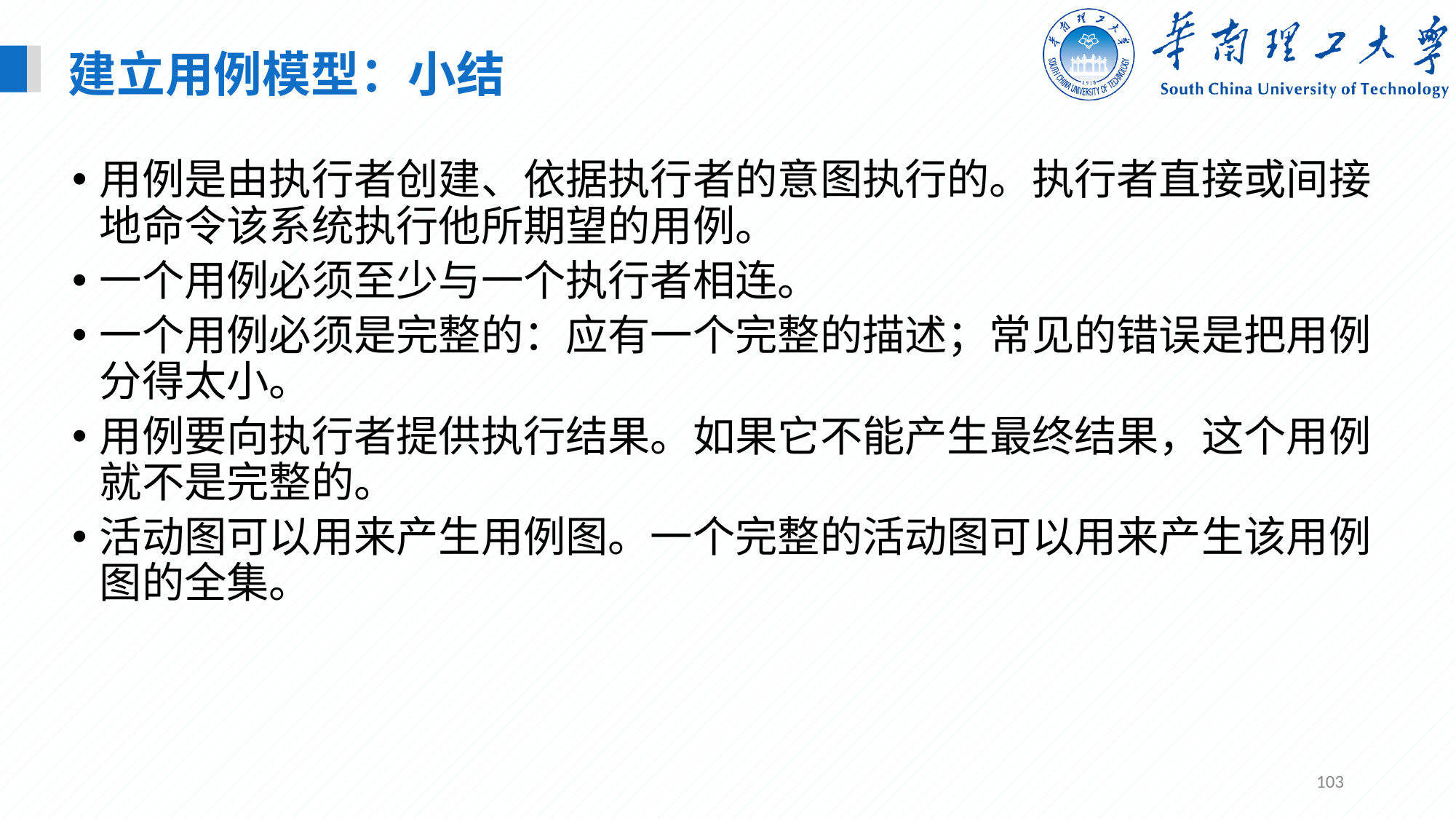

建立用例模型：小结
用例是由执行者创建、依据执行者的意图执行的。执行者直接或间接地命令该系统执行他所期望的用例。
一个用例必须至少与一个执行者相连。
一个用例必须是完整的：应有一个完整的描述；常见的错误是把用例分得太小。
用例要向执行者提供执行结果。如果它不能产生最终结果，这个用例就不是完整的。
活动图可以用来产生用例图。一个完整的活动图可以用来产生该用例图的全集。
103